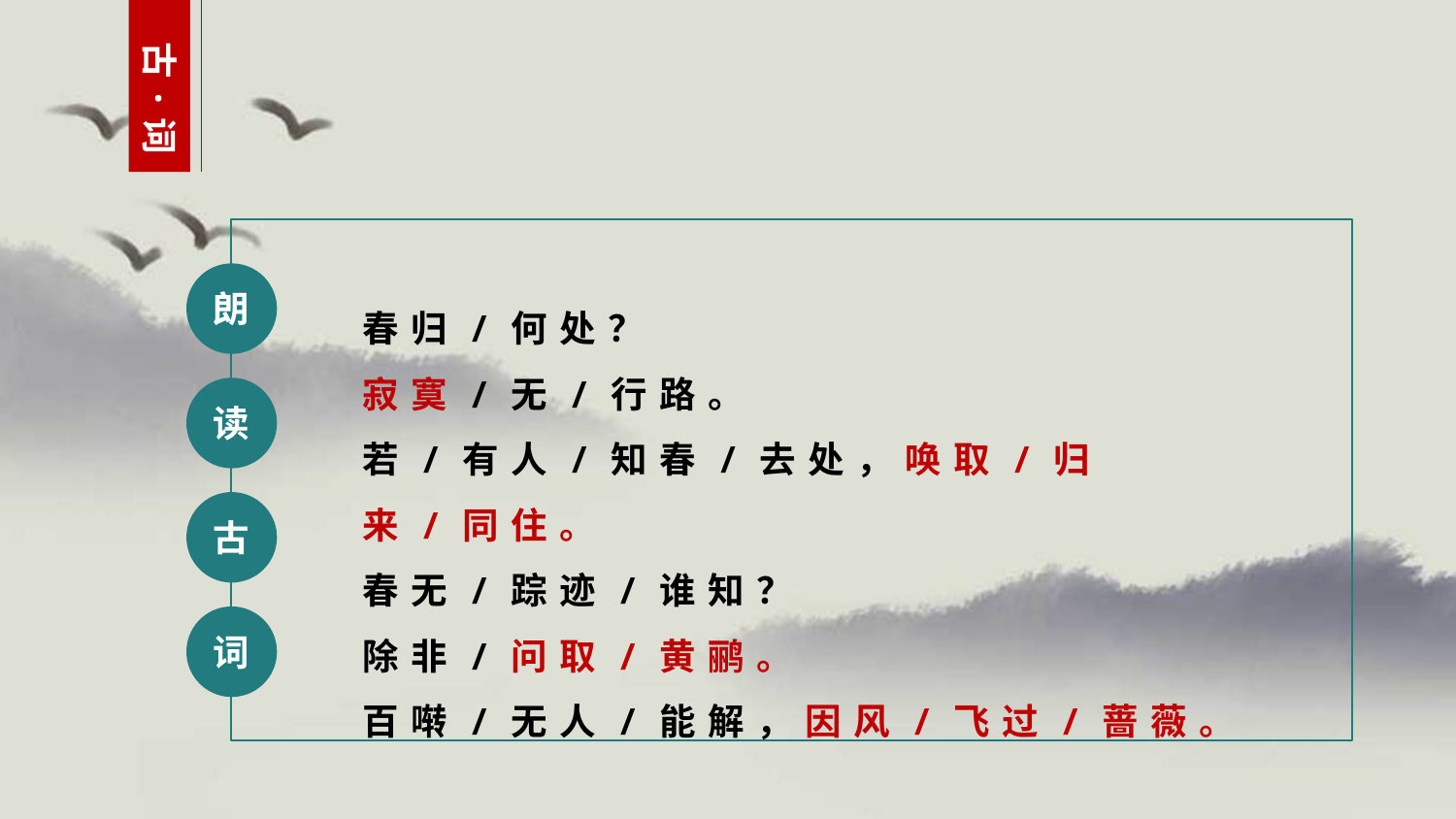

古·词

朗

读

古

词
春归/何处？
寂寞/无/行路。
若/有人/知春/去处，唤取/归来/同住。
春无/踪迹/谁知？
除非/问取/黄鹂。
百啭/无人/能解，因风/飞过/蔷薇。